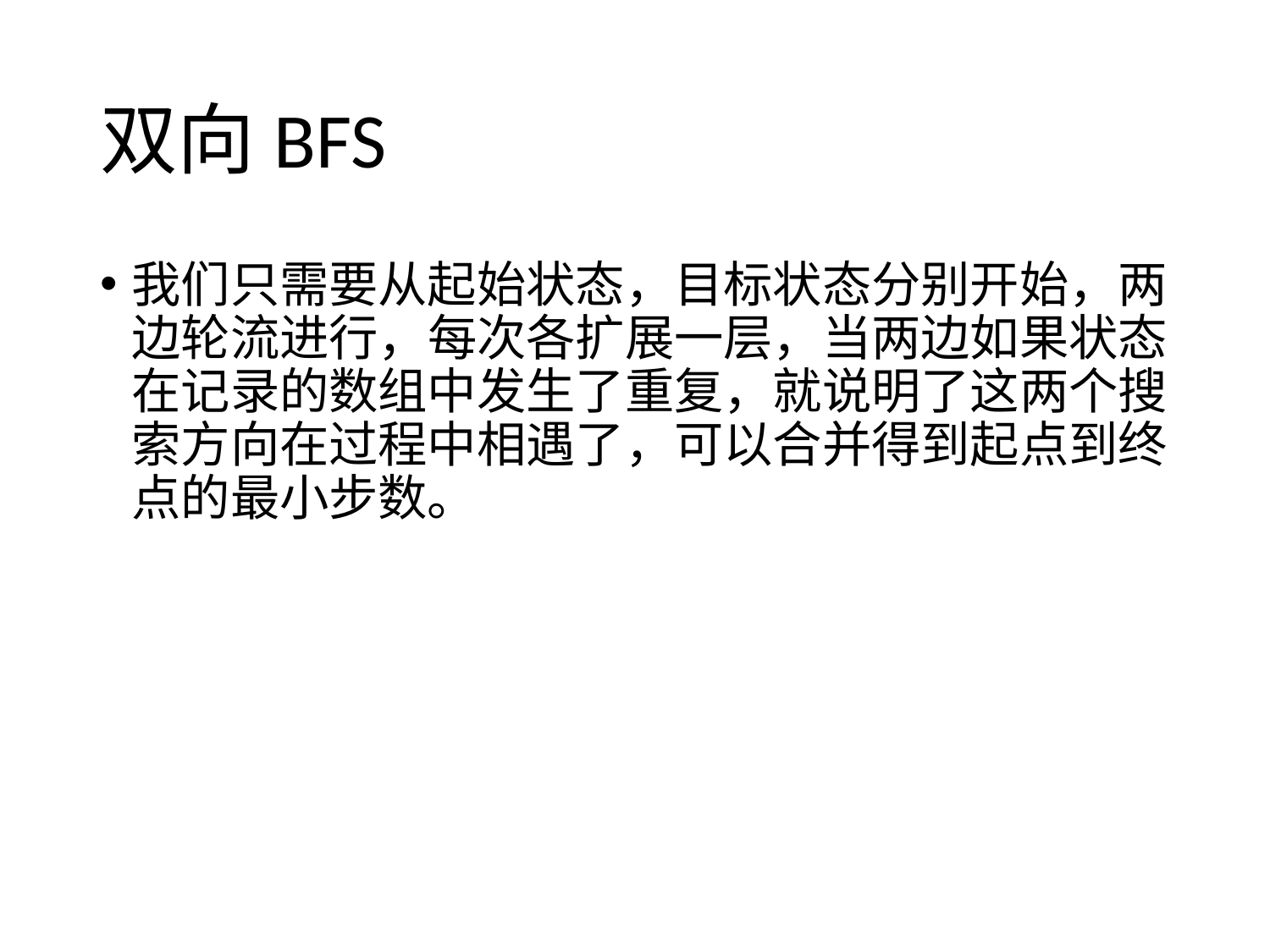

# 双向BFS
我们只需要从起始状态，目标状态分别开始，两边轮流进行，每次各扩展一层，当两边如果状态在记录的数组中发生了重复，就说明了这两个搜索方向在过程中相遇了，可以合并得到起点到终点的最小步数。